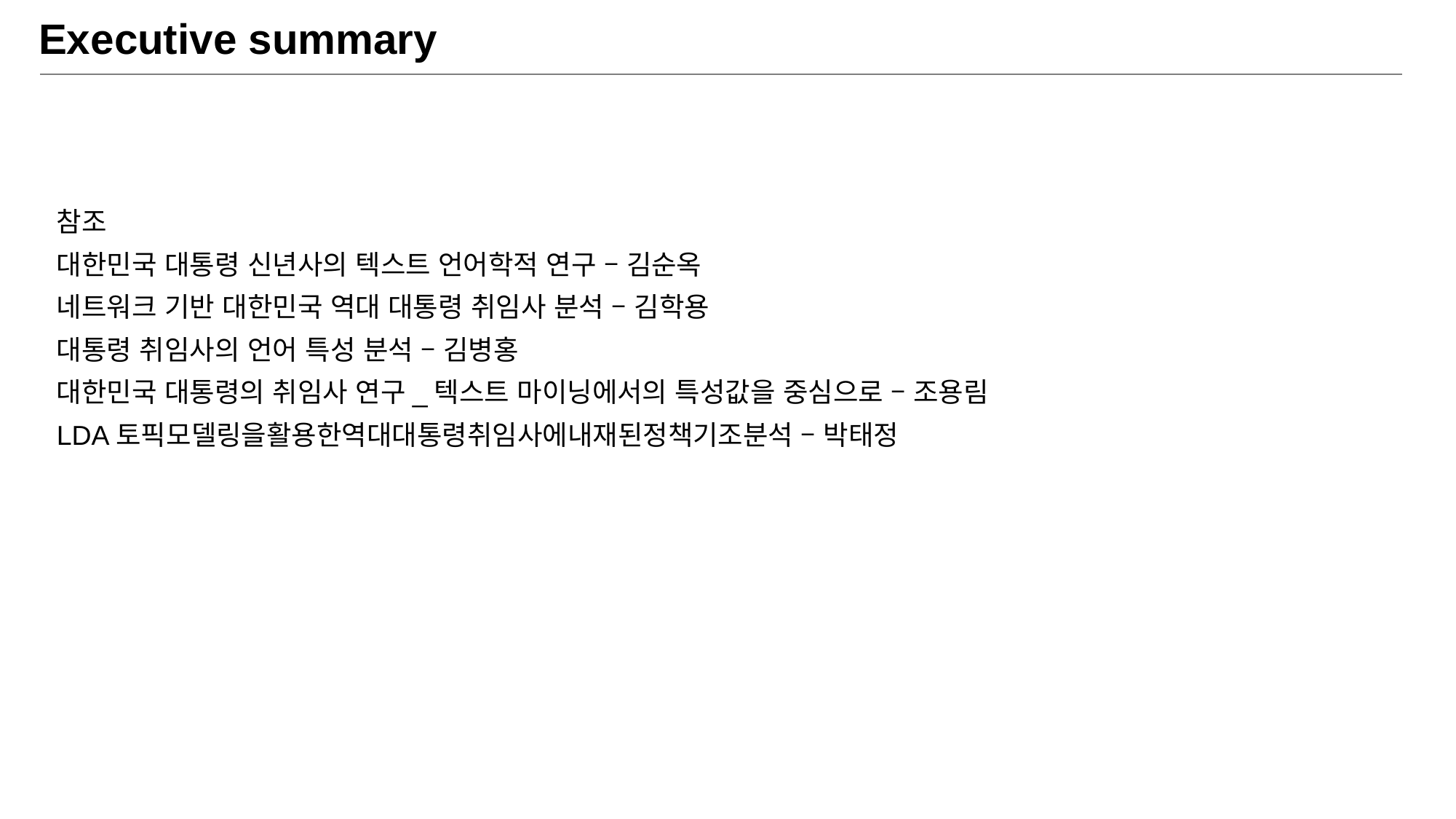

Executive summary
참조
대한민국 대통령 신년사의 텍스트 언어학적 연구 – 김순옥
네트워크 기반 대한민국 역대 대통령 취임사 분석 – 김학용
대통령 취임사의 언어 특성 분석 – 김병홍
대한민국 대통령의 취임사 연구_텍스트 마이닝에서의 특성값을 중심으로 – 조용림
LDA토픽모델링을활용한역대대통령취임사에내재된정책기조분석 – 박태정